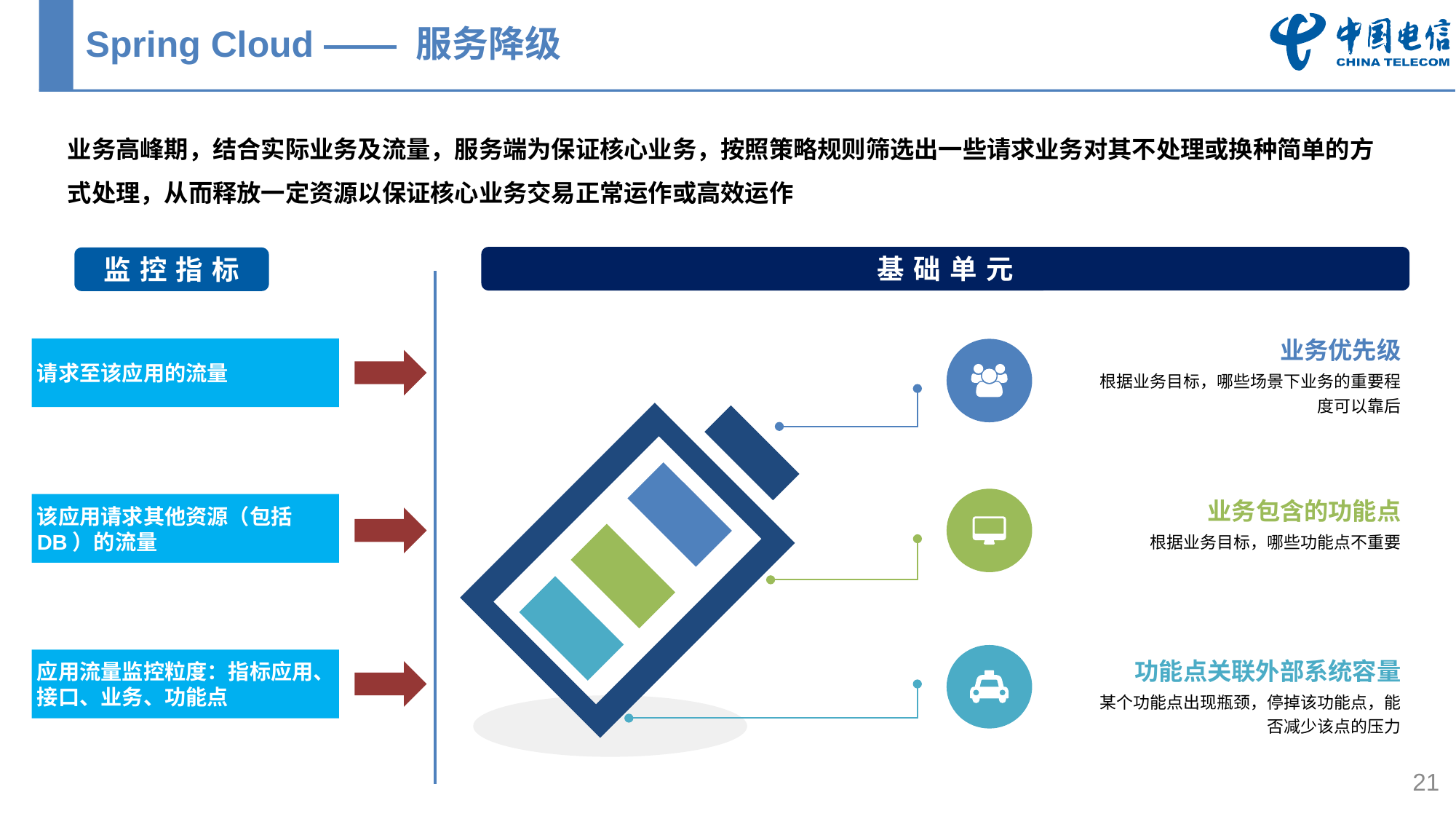

# Spring Cloud —— 服务降级
业务高峰期，结合实际业务及流量，服务端为保证核心业务，按照策略规则筛选出一些请求业务对其不处理或换种简单的方式处理，从而释放一定资源以保证核心业务交易正常运作或高效运作
基础单元
监控指标
业务优先级
根据业务目标，哪些场景下业务的重要程度可以靠后
业务包含的功能点
根据业务目标，哪些功能点不重要
功能点关联外部系统容量
某个功能点出现瓶颈，停掉该功能点，能否减少该点的压力
请求至该应用的流量

该应用请求其他资源（包括DB）的流量

应用流量监控粒度：指标应用、接口、业务、功能点

21